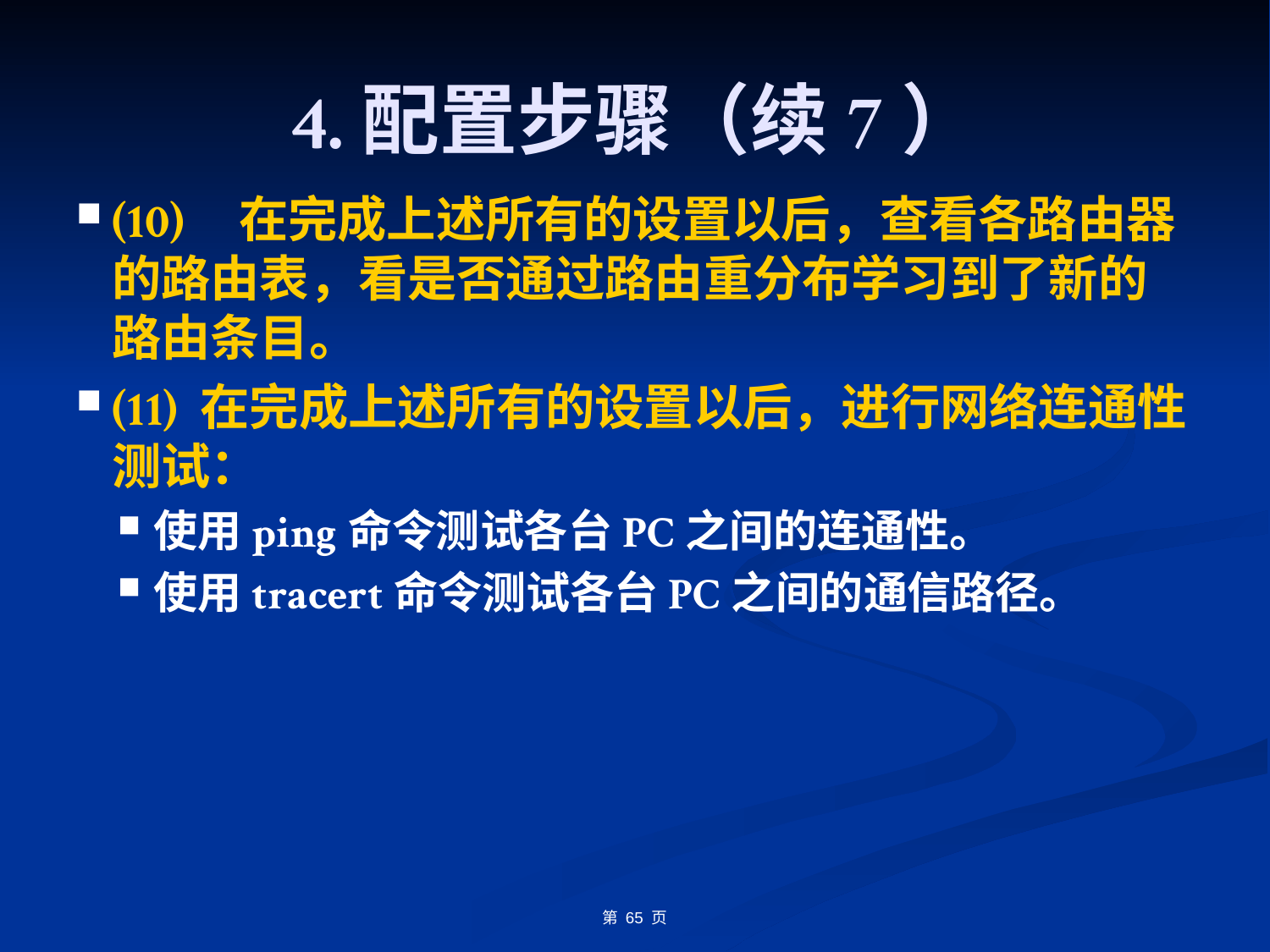

# 4.配置步骤（续7）
(10)	在完成上述所有的设置以后，查看各路由器的路由表，看是否通过路由重分布学习到了新的路由条目。
(11) 在完成上述所有的设置以后，进行网络连通性测试：
使用ping命令测试各台PC之间的连通性。
使用tracert命令测试各台PC之间的通信路径。
第 65 页